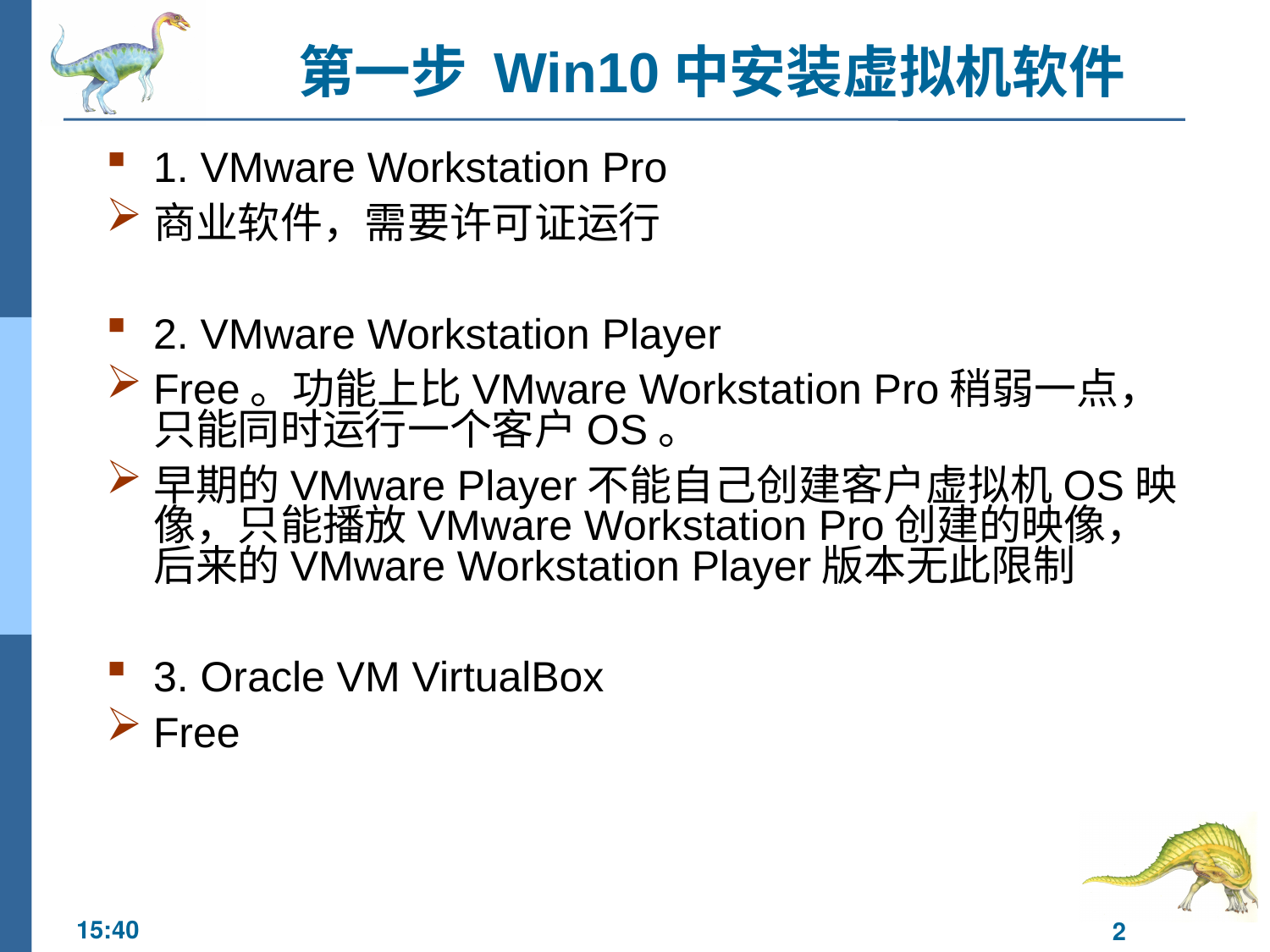

# 第一步 Win10中安装虚拟机软件
1. VMware Workstation Pro
商业软件，需要许可证运行

2. VMware Workstation Player
Free。功能上比VMware Workstation Pro稍弱一点，只能同时运行一个客户OS。
早期的VMware Player不能自己创建客户虚拟机OS映像，只能播放VMware Workstation Pro创建的映像，后来的VMware Workstation Player版本无此限制

3. Oracle VM VirtualBox
Free